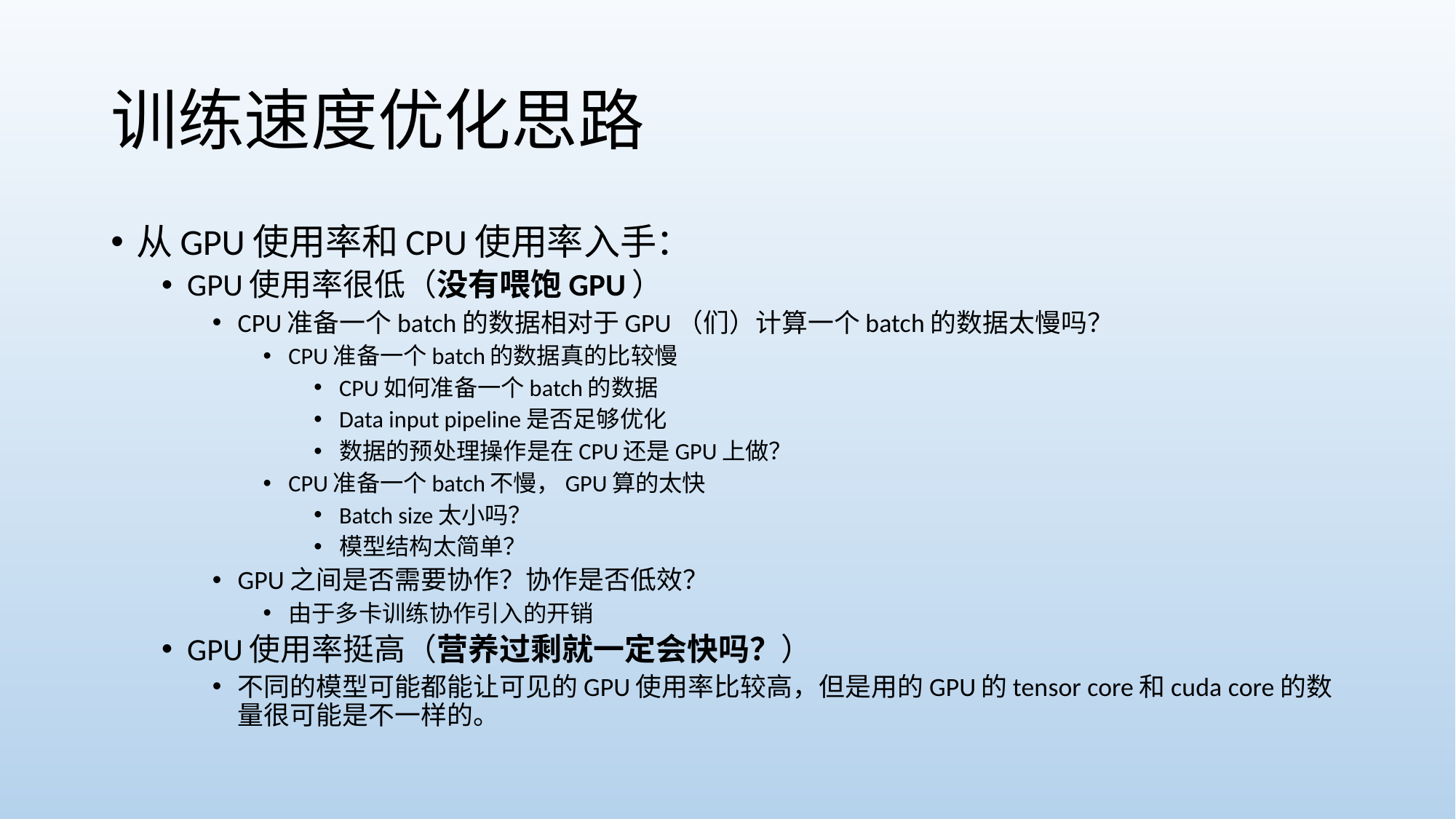

# 训练速度优化思路
从GPU使用率和CPU使用率入手：
GPU使用率很低（没有喂饱GPU）
CPU准备一个batch的数据相对于GPU（们）计算一个batch的数据太慢吗？
CPU准备一个batch的数据真的比较慢
CPU如何准备一个batch的数据
Data input pipeline是否足够优化
数据的预处理操作是在CPU还是GPU上做？
CPU准备一个batch不慢，GPU算的太快
Batch size太小吗？
模型结构太简单？
GPU之间是否需要协作？协作是否低效？
由于多卡训练协作引入的开销
GPU使用率挺高（营养过剩就一定会快吗？）
不同的模型可能都能让可见的GPU使用率比较高，但是用的GPU的tensor core和cuda core的数量很可能是不一样的。